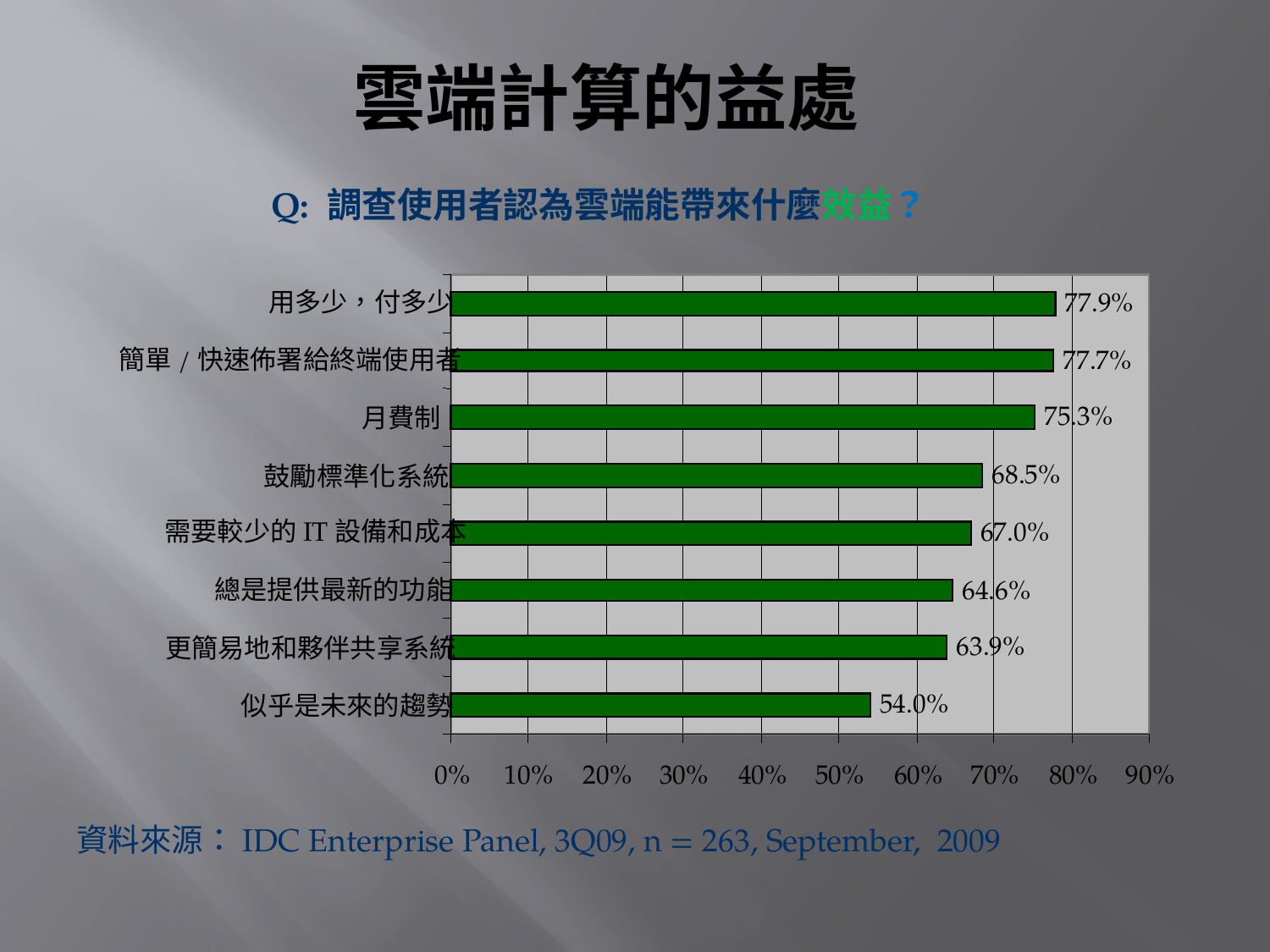

# 雲端計算的益處
Q: 調查使用者認為雲端能帶來什麼效益？

用多少，付多少
77.9%

簡單/快速佈署給終端使用者
77.7%

75.3%
月費制

68.5%
鼓勵標準化系統

需要較少的IT設備和成本
67.0%

總是提供最新的功能
64.6%

63.9%
更簡易地和夥伴共享系統

54.0%
似乎是未來的趨勢

0%
10%
20%
30%
40%
50%
60%
70%
80%
90%
資料來源：IDC Enterprise Panel, 3Q09, n = 263, September,  2009